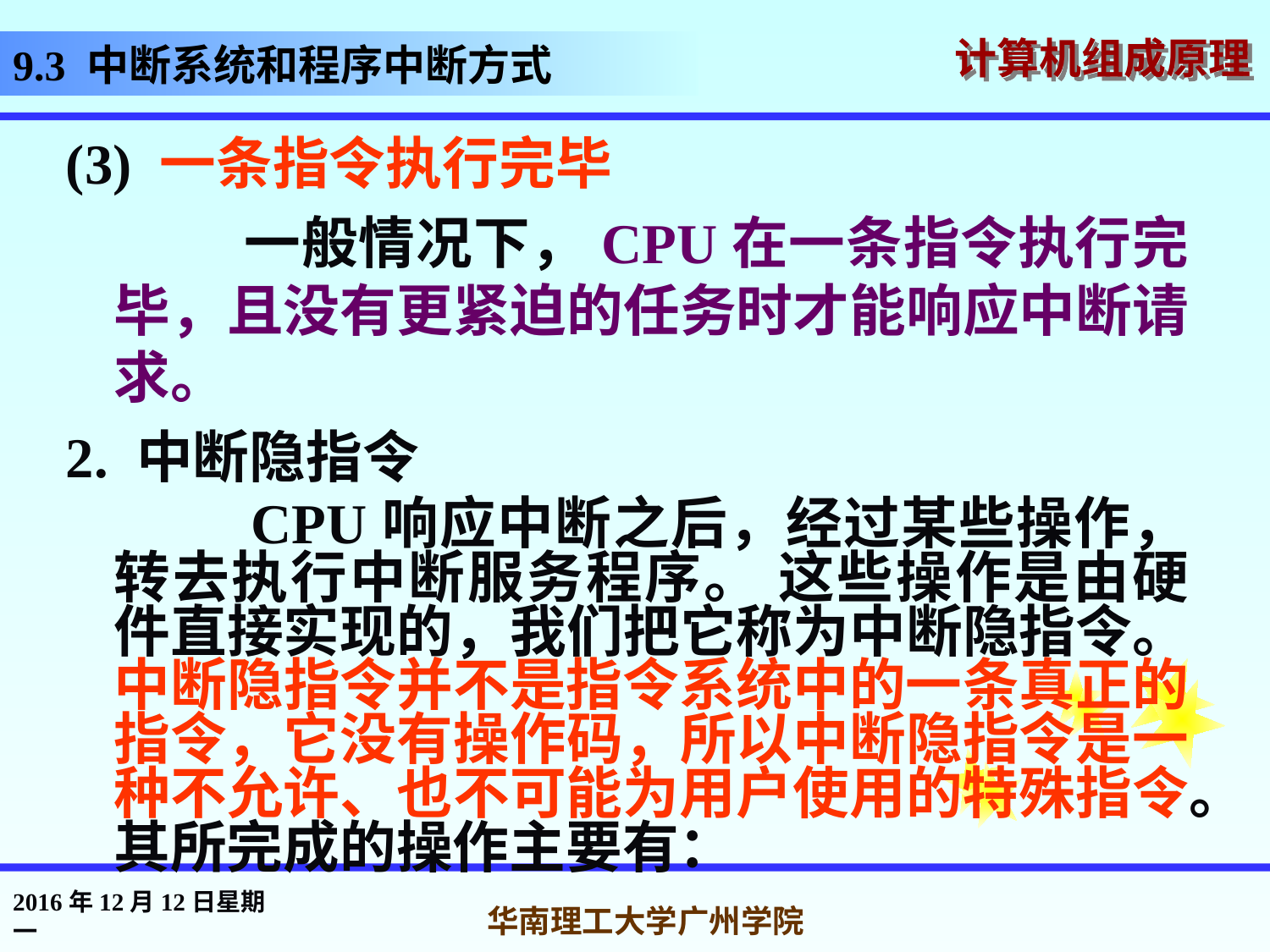

# 9.3 中断系统和程序中断方式
(3) 一条指令执行完毕
            一般情况下，CPU在一条指令执行完毕，且没有更紧迫的任务时才能响应中断请求。
2. 中断隐指令
            CPU响应中断之后，经过某些操作，转去执行中断服务程序。 这些操作是由硬件直接实现的，我们把它称为中断隐指令。中断隐指令并不是指令系统中的一条真正的指令，它没有操作码，所以中断隐指令是一种不允许、也不可能为用户使用的特殊指令。其所完成的操作主要有：
2016年12月12日星期一
华南理工大学广州学院